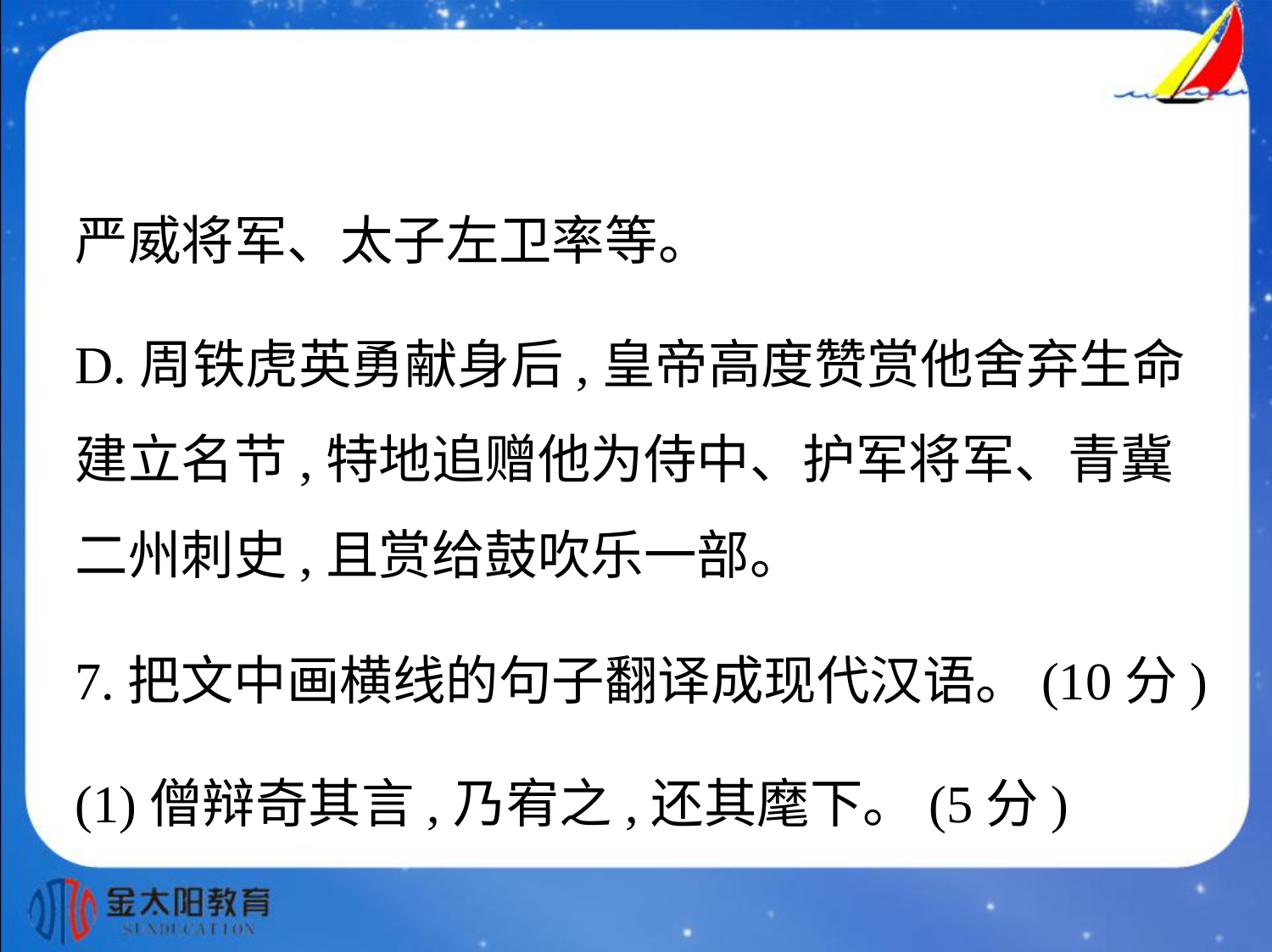

严威将军、太子左卫率等。
D.周铁虎英勇献身后,皇帝高度赞赏他舍弃生命
建立名节,特地追赠他为侍中、护军将军、青冀
二州刺史,且赏给鼓吹乐一部。
7.把文中画横线的句子翻译成现代汉语。(10分)
(1)僧辩奇其言,乃宥之,还其麾下。(5分)